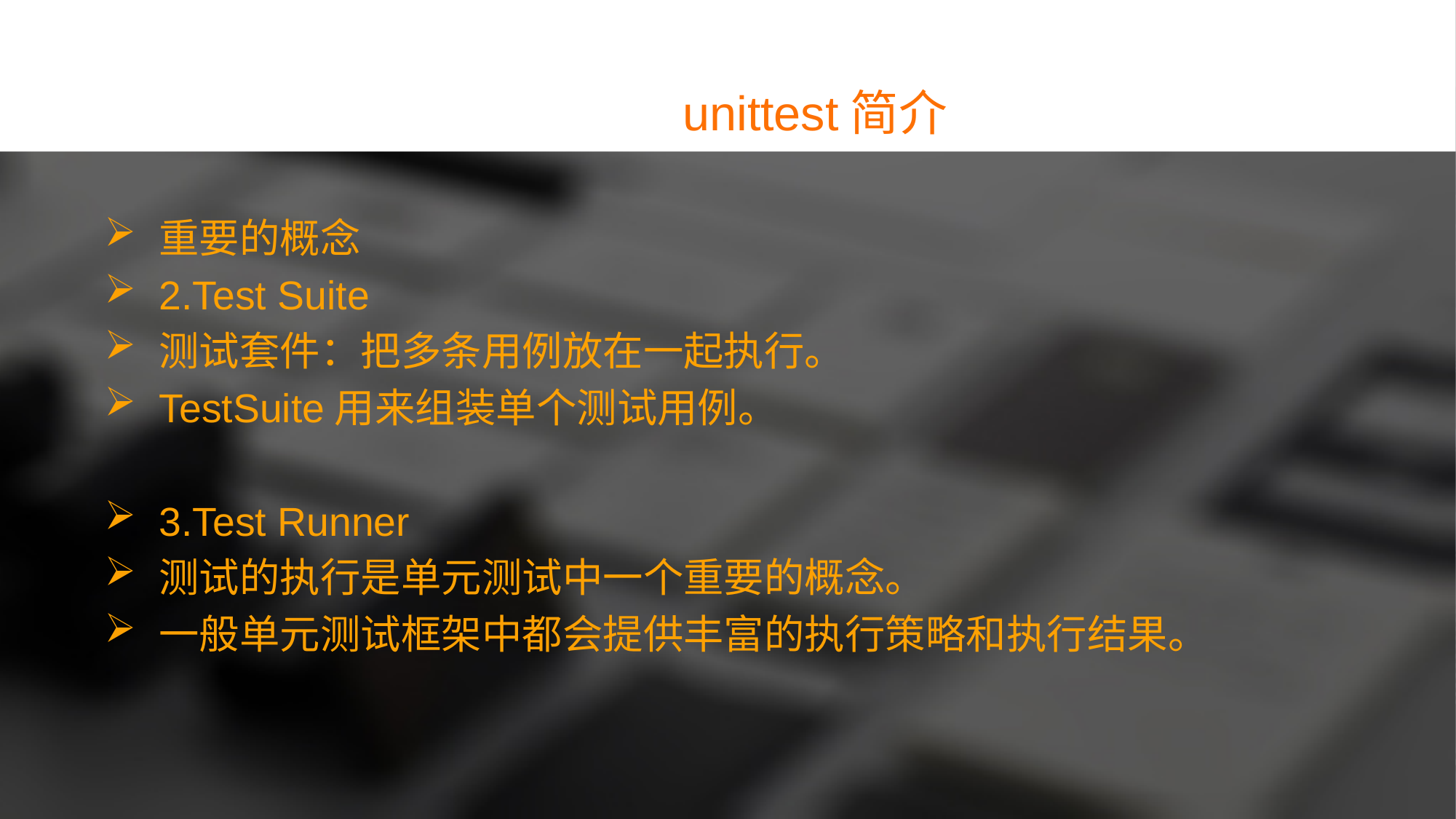

unittest简介
重要的概念
2.Test Suite
测试套件：把多条用例放在一起执行。
TestSuite用来组装单个测试用例。

3.Test Runner
测试的执行是单元测试中一个重要的概念。
一般单元测试框架中都会提供丰富的执行策略和执行结果。